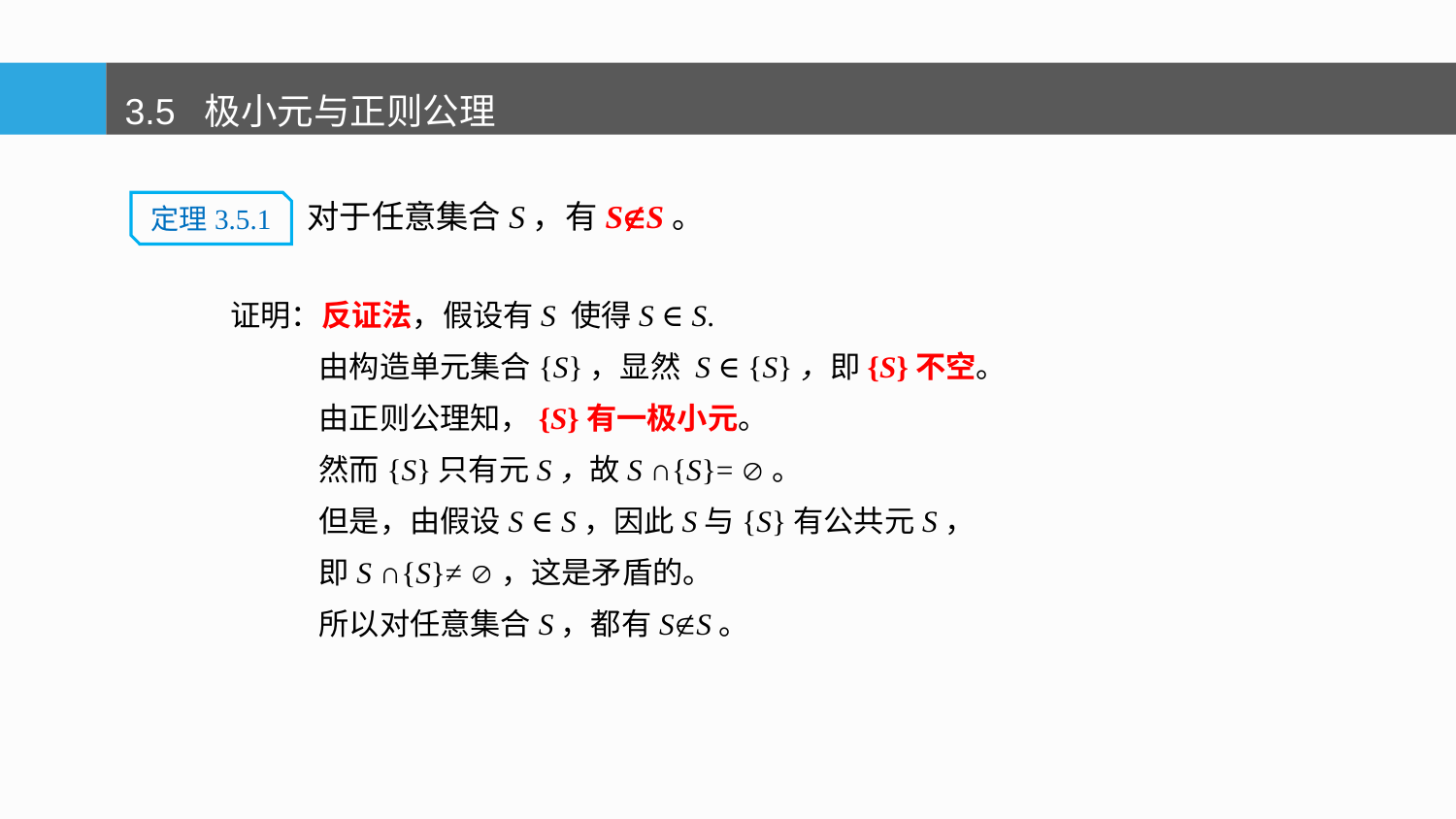

3.5  极小元与正则公理

对于任意集合S，有S∉S。
定理3.5.1

证明：反证法，假设有S 使得S ∈ S.
            由构造单元集合{S}，显然 S ∈ {S}，即{S}不空。
            由正则公理知，{S}有一极小元。
            然而{S}只有元S，故S ∩{S}= ∅。
            但是，由假设S ∈ S，因此S与{S}有公共元S，
            即S ∩{S}≠ ∅，这是矛盾的。
            所以对任意集合S，都有S∉S。